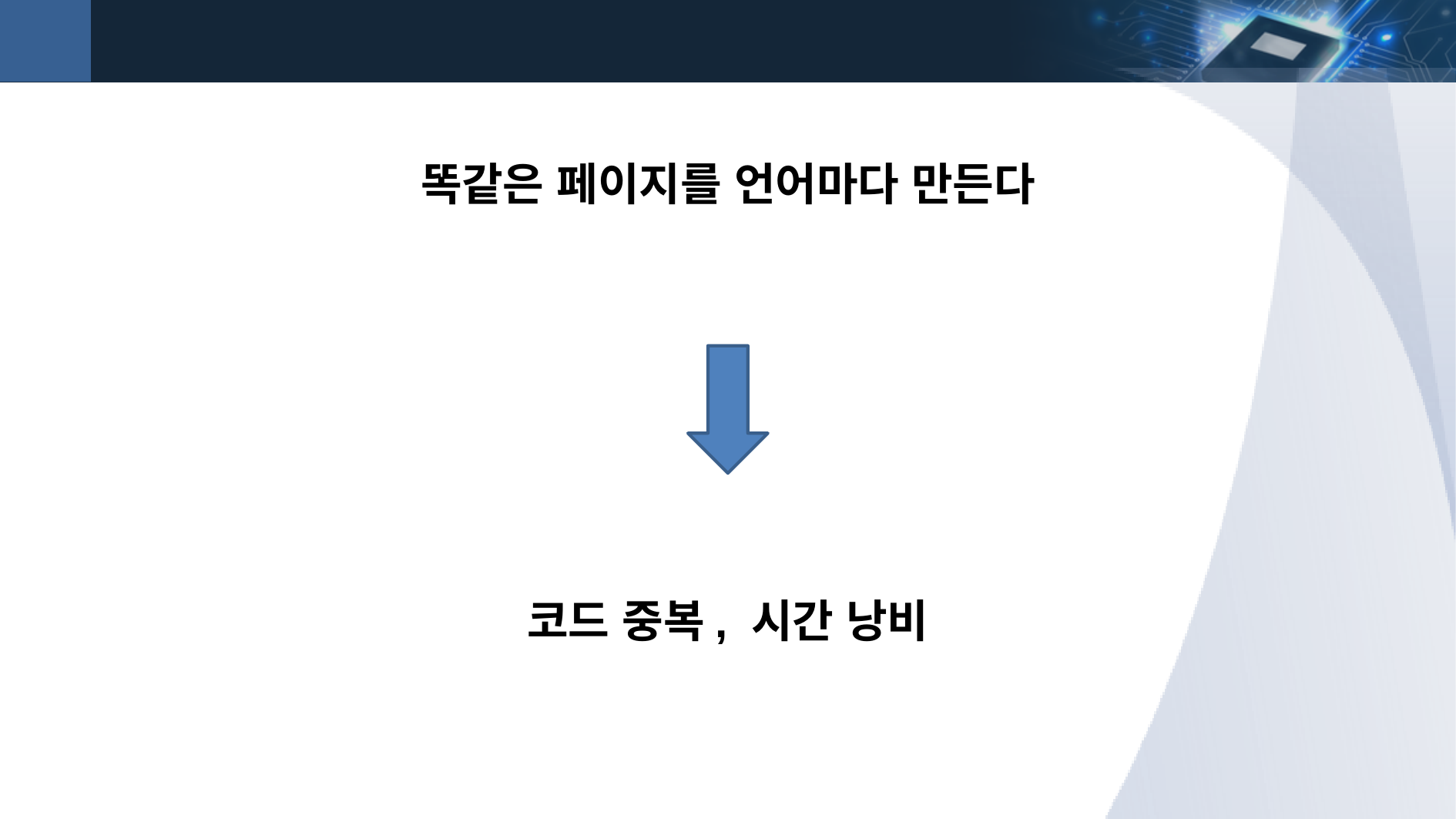

똑같은 페이지를 언어마다 만든다

코드 중복, 시간 낭비